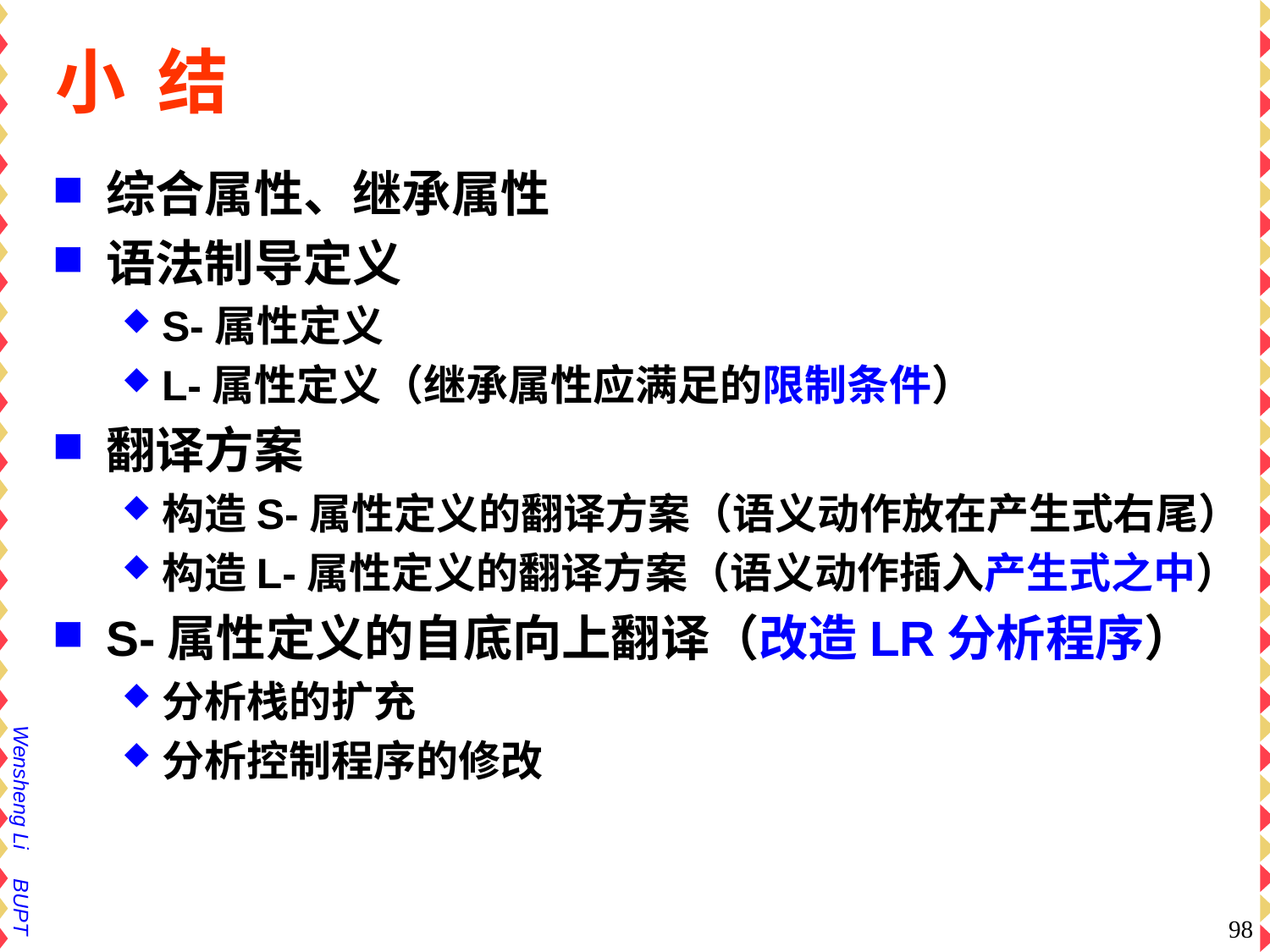

# 小  结
综合属性、继承属性
语法制导定义
S-属性定义
L-属性定义（继承属性应满足的限制条件）
翻译方案
构造S-属性定义的翻译方案（语义动作放在产生式右尾）
构造L-属性定义的翻译方案（语义动作插入产生式之中）
S-属性定义的自底向上翻译（改造LR分析程序）
分析栈的扩充
分析控制程序的修改
98